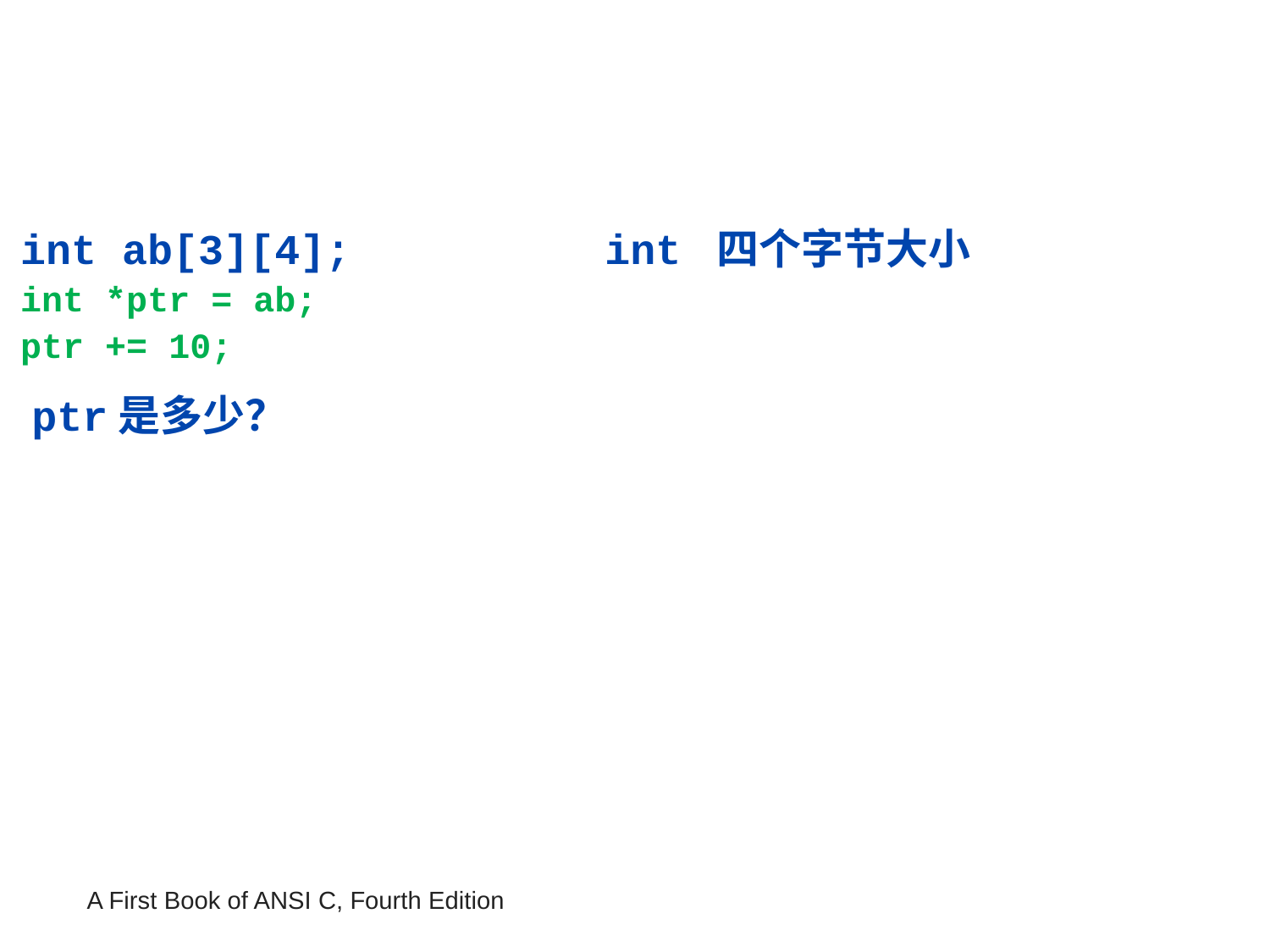

int ab[3][4];          int 四个字节大小
int *ptr = ab;
ptr += 10;
ptr是多少？

A First Book of ANSI C, Fourth Edition
64